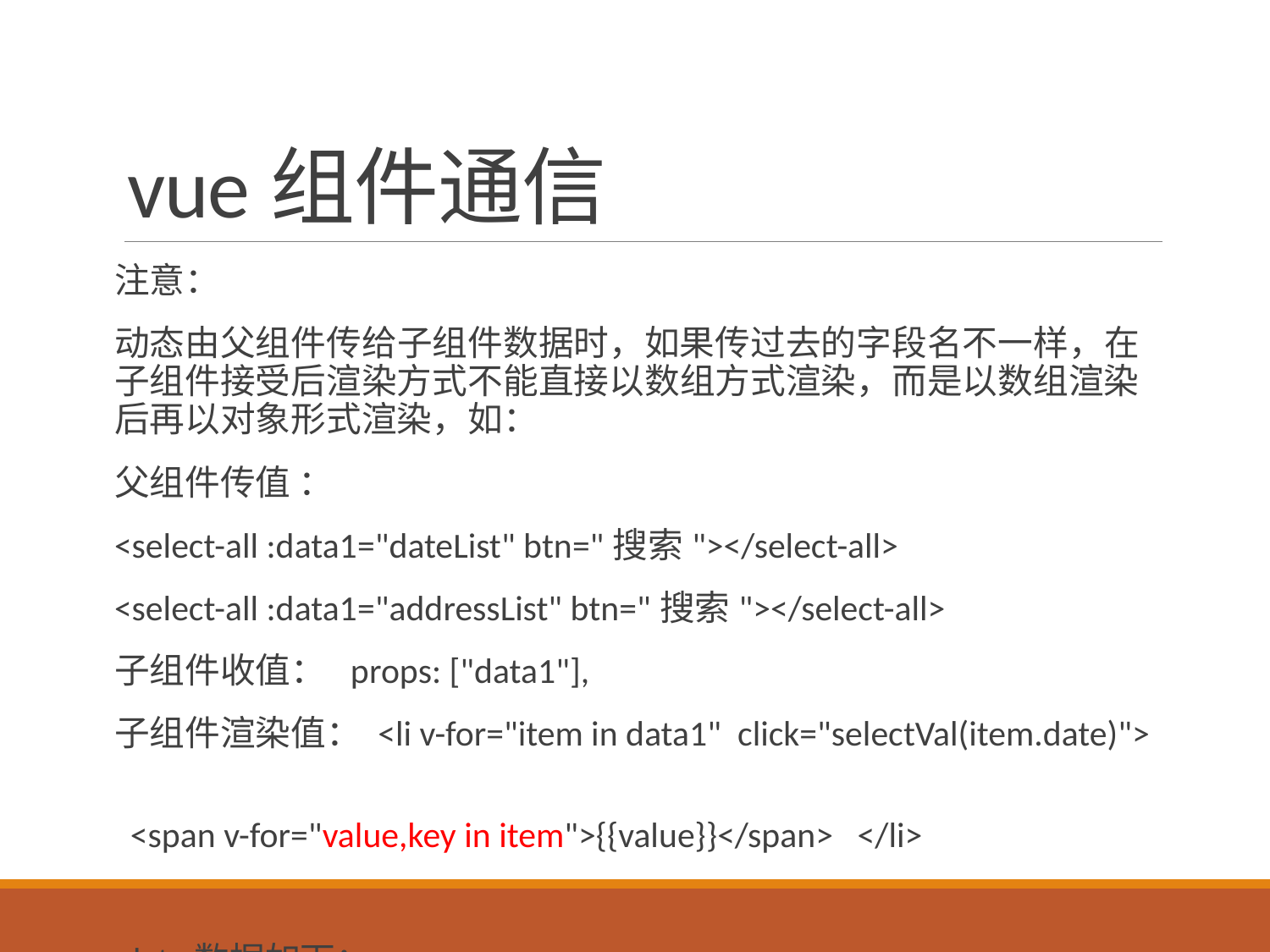

# vue组件通信
注意：
动态由父组件传给子组件数据时，如果传过去的字段名不一样，在子组件接受后渲染方式不能直接以数组方式渲染，而是以数组渲染后再以对象形式渲染，如：
父组件传值 ：
<select-all :data1="dateList" btn="搜索"></select-all>
<select-all :data1="addressList" btn="搜索"></select-all>
子组件收值：  props: ["data1"],
子组件渲染值： <li v-for="item in data1"  click="selectVal(item.date)">
  <span v-for="value,key in item">{{value}}</span>   </li>

 data数据如下：